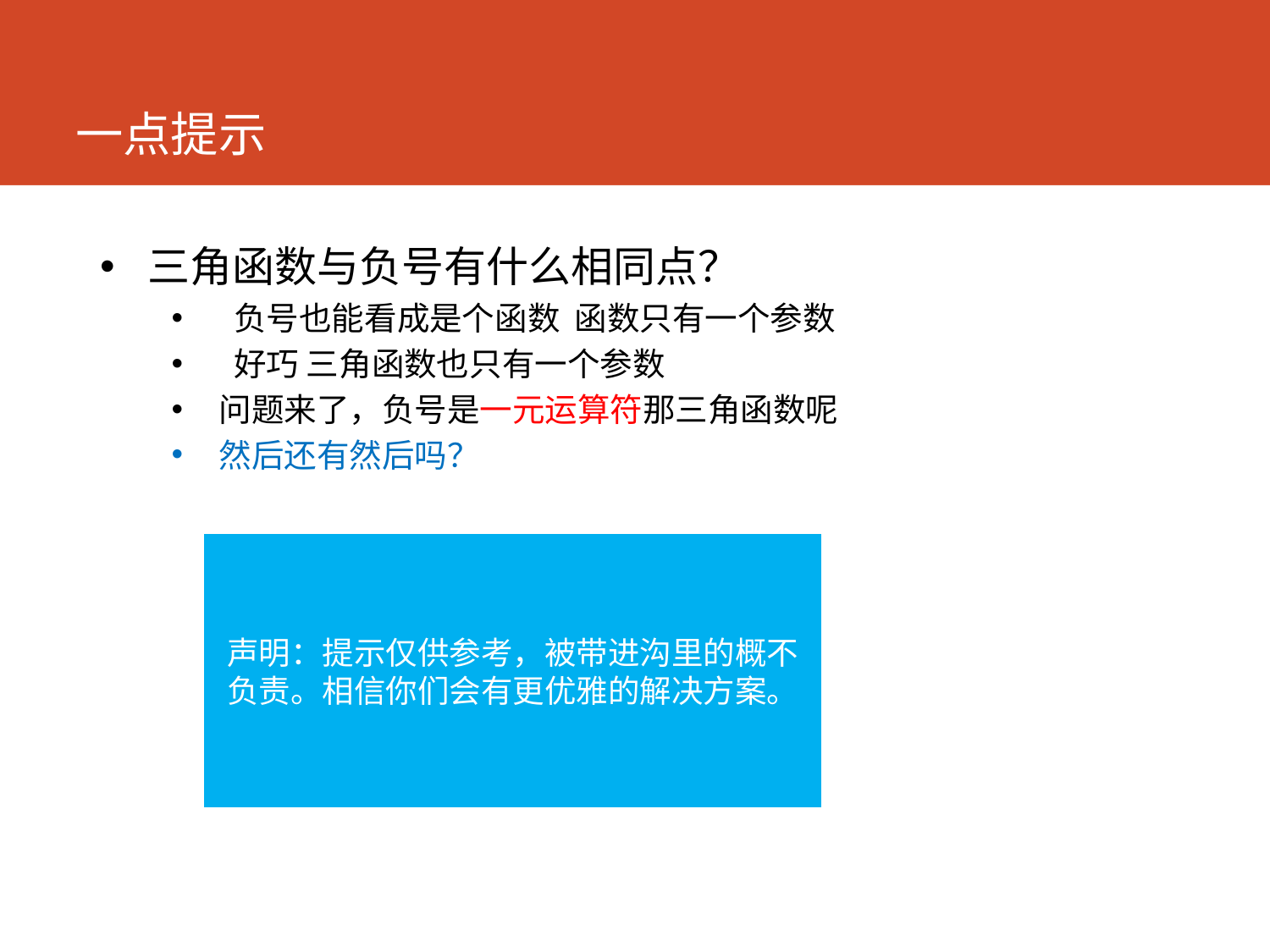

# 一点提示
三角函数与负号有什么相同点？
 负号也能看成是个函数  函数只有一个参数
 好巧 三角函数也只有一个参数
问题来了，负号是一元运算符那三角函数呢
然后还有然后吗？

声明：提示仅供参考，被带进沟里的概不负责。相信你们会有更优雅的解决方案。